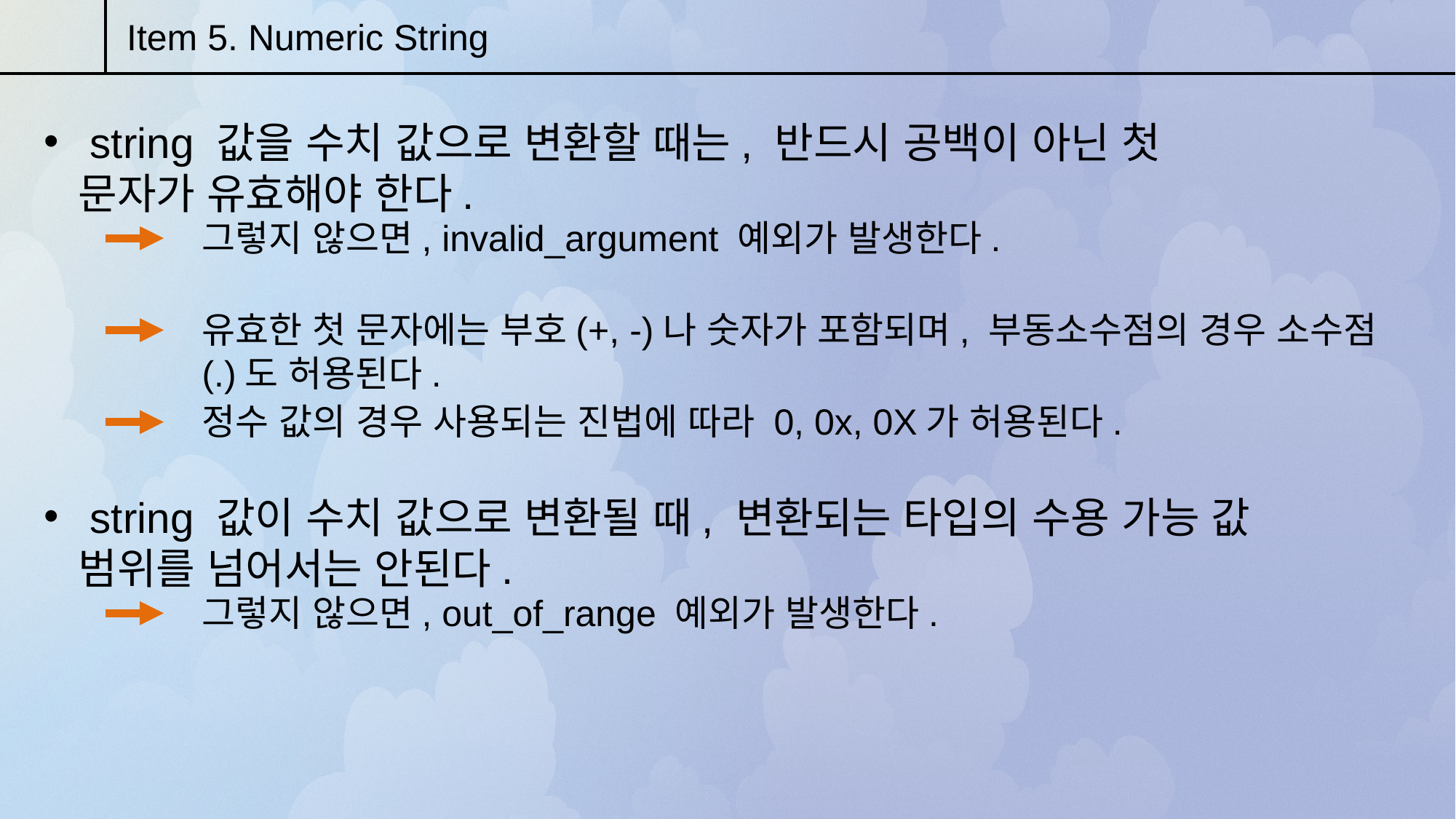

Item 5. Numeric String
 string 값을 수치 값으로 변환할 때는, 반드시 공백이 아닌 첫 문자가 유효해야 한다.
그렇지 않으면, invalid_argument 예외가 발생한다.
유효한 첫 문자에는 부호(+, -)나 숫자가 포함되며, 부동소수점의 경우 소수점(.)도 허용된다.
정수 값의 경우 사용되는 진법에 따라 0, 0x, 0X가 허용된다.
 string 값이 수치 값으로 변환될 때, 변환되는 타입의 수용 가능 값 범위를 넘어서는 안된다.
그렇지 않으면, out_of_range 예외가 발생한다.